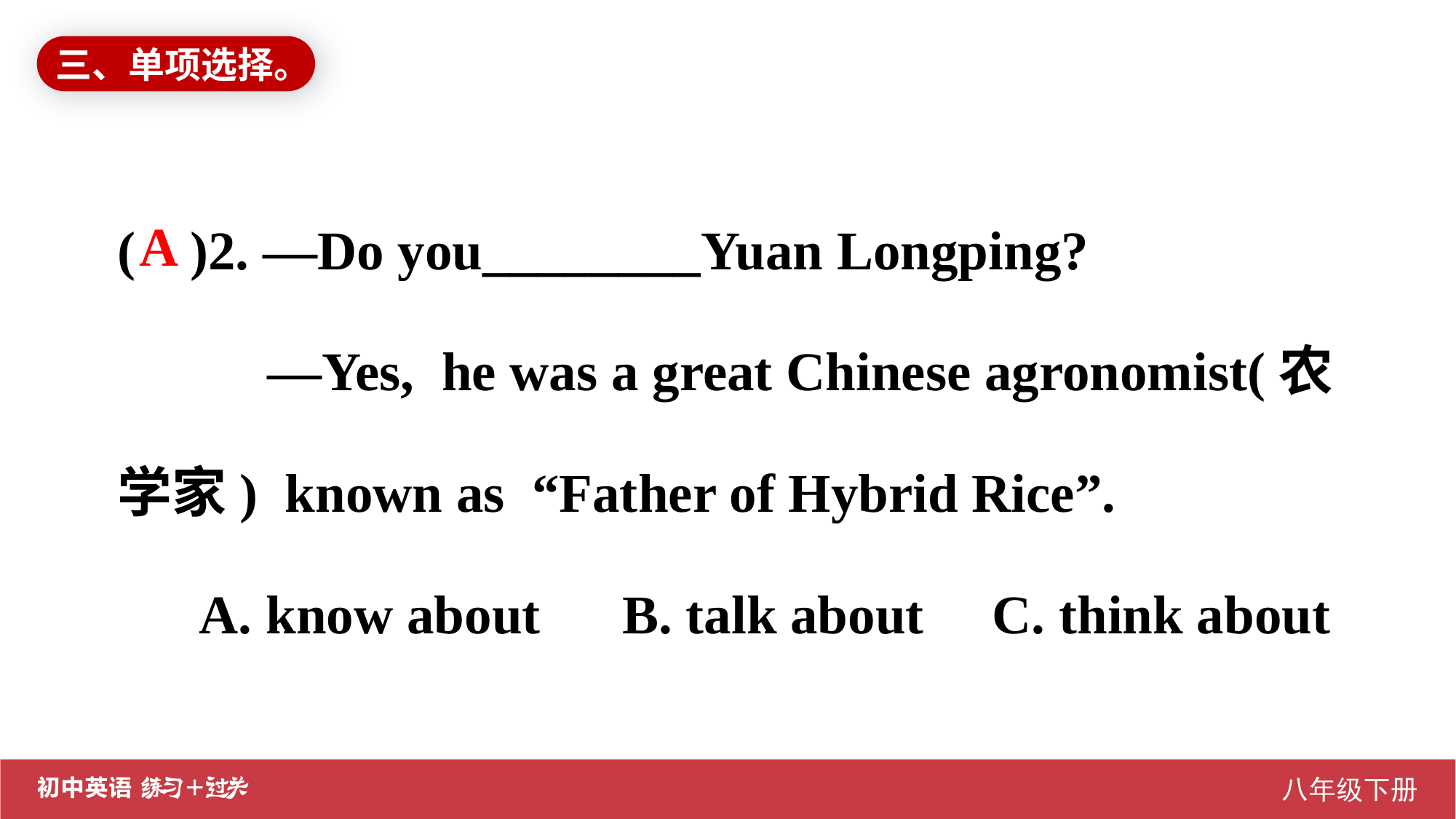

三、单项选择。
(    )2. —Do you________Yuan Longping?
           —Yes,  he was a great Chinese agronomist(农学家)  known as  “Father of Hybrid Rice”.
      A. know about      B. talk about     C. think about
A